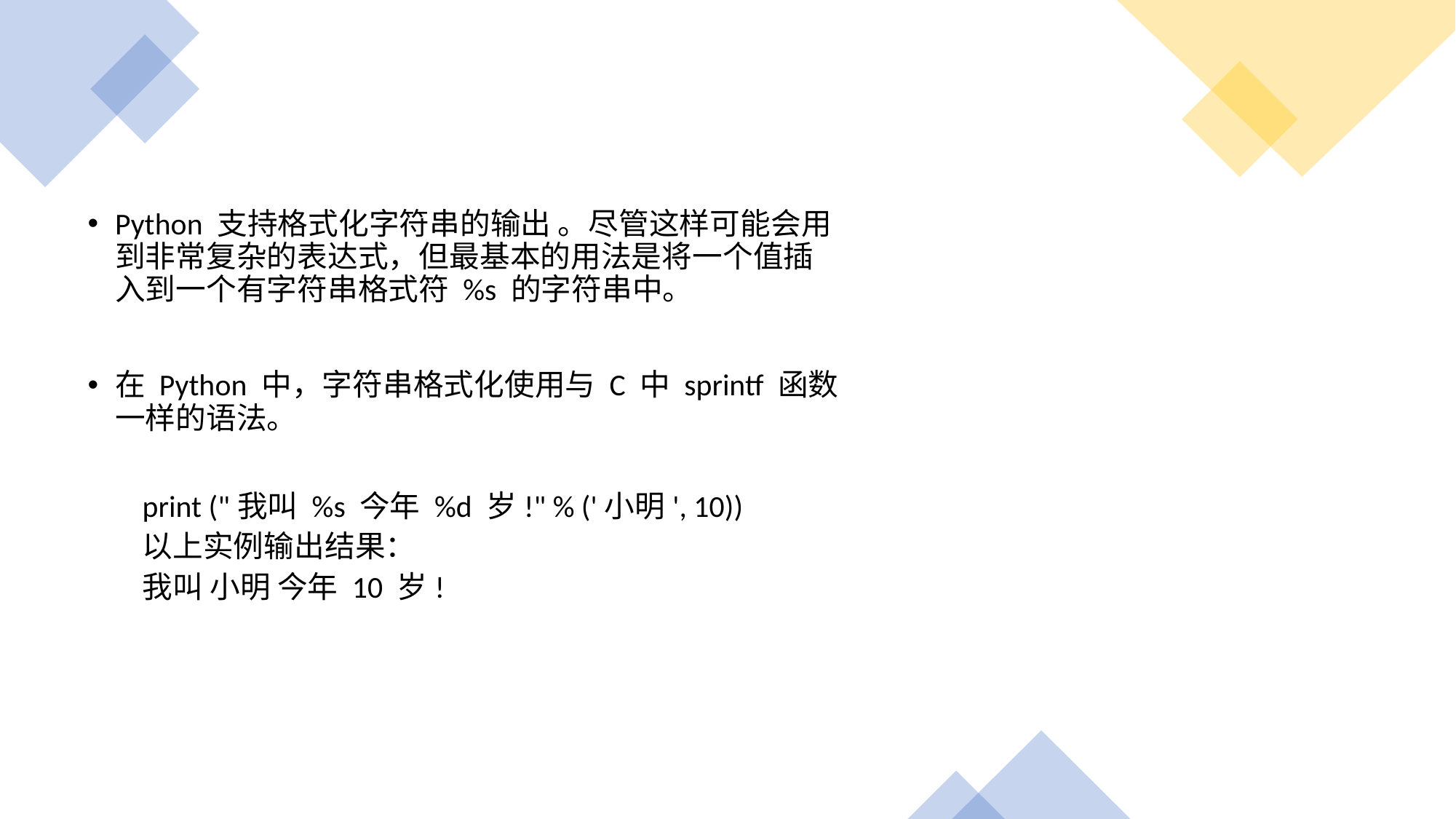

Python 支持格式化字符串的输出 。尽管这样可能会用到非常复杂的表达式，但最基本的用法是将一个值插入到一个有字符串格式符 %s 的字符串中。

在 Python 中，字符串格式化使用与 C 中 sprintf 函数一样的语法。

print ("我叫 %s 今年 %d 岁!" % ('小明', 10))
以上实例输出结果：
我叫 小明 今年 10 岁!